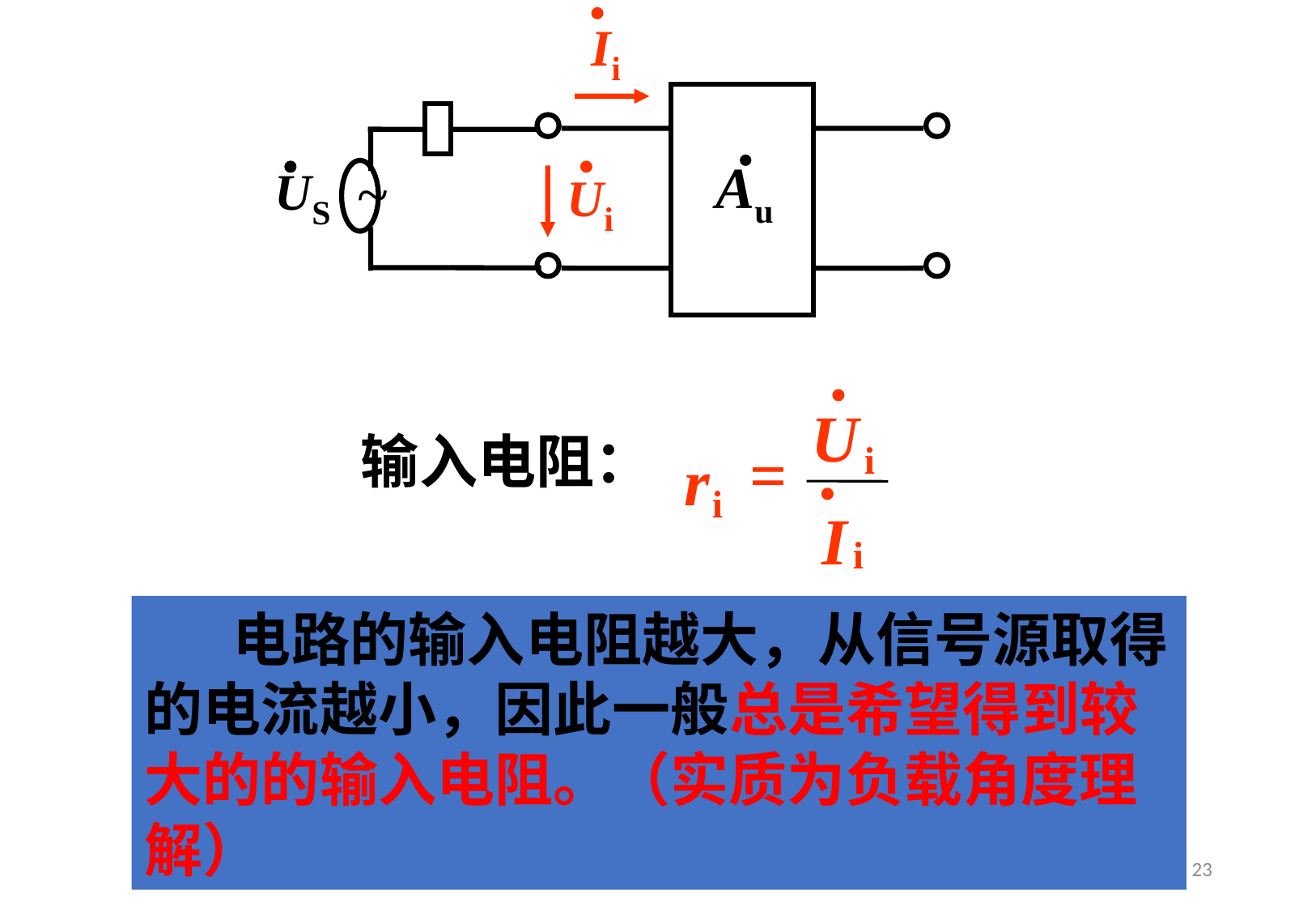

Ii

Au

~

US

Ui

U
=
i
r
i

I
i
输入电阻：
电路的输入电阻越大，从信号源取得的电流越小，因此一般总是希望得到较大的的输入电阻。（实质为负载角度理解）
23